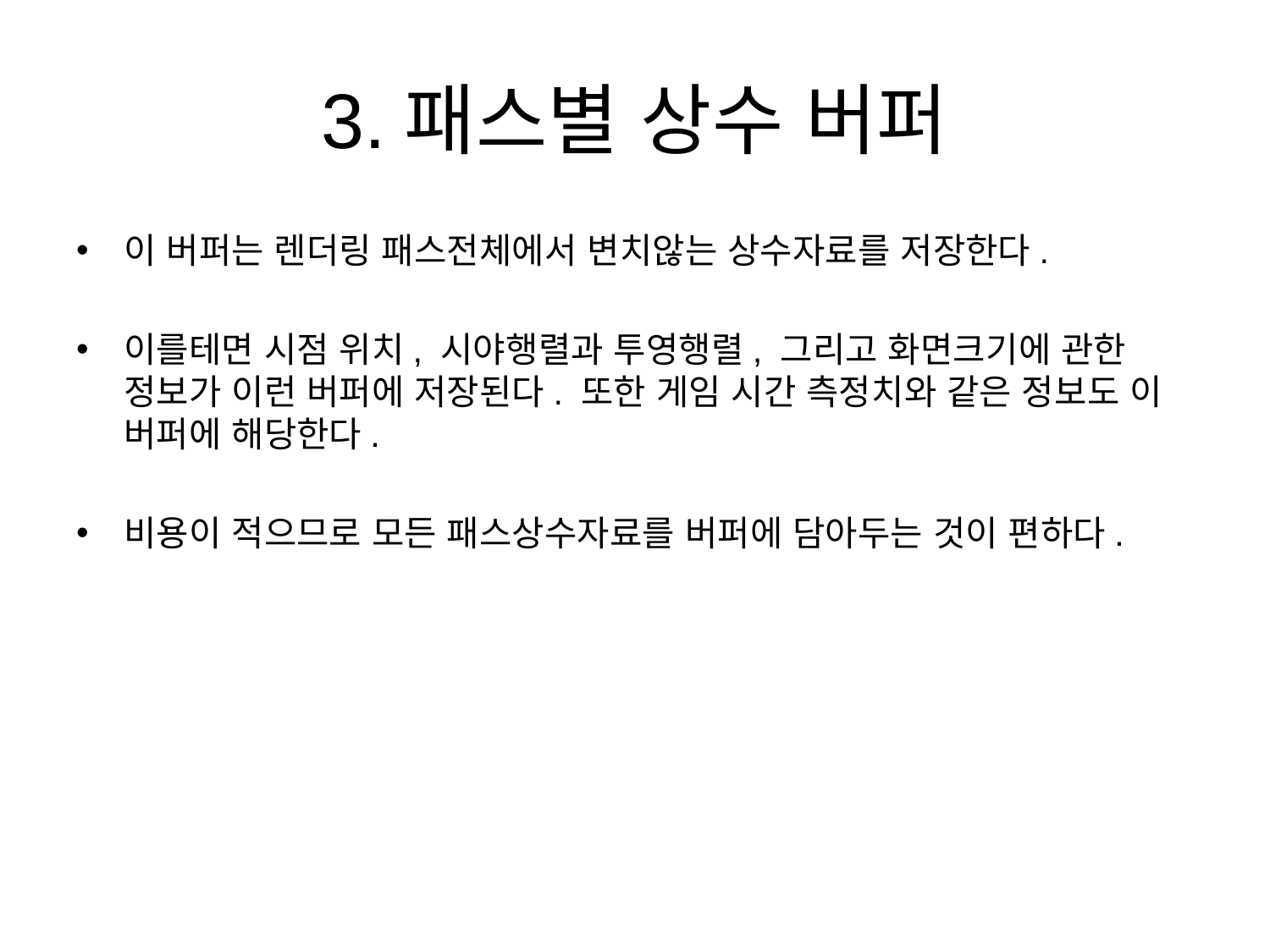

# 3.패스별 상수 버퍼
이 버퍼는 렌더링 패스전체에서 변치않는 상수자료를 저장한다.

이를테면 시점 위치, 시야행렬과 투영행렬, 그리고 화면크기에 관한 정보가 이런 버퍼에 저장된다. 또한 게임 시간 측정치와 같은 정보도 이 버퍼에 해당한다.

비용이 적으므로 모든 패스상수자료를 버퍼에 담아두는 것이 편하다.